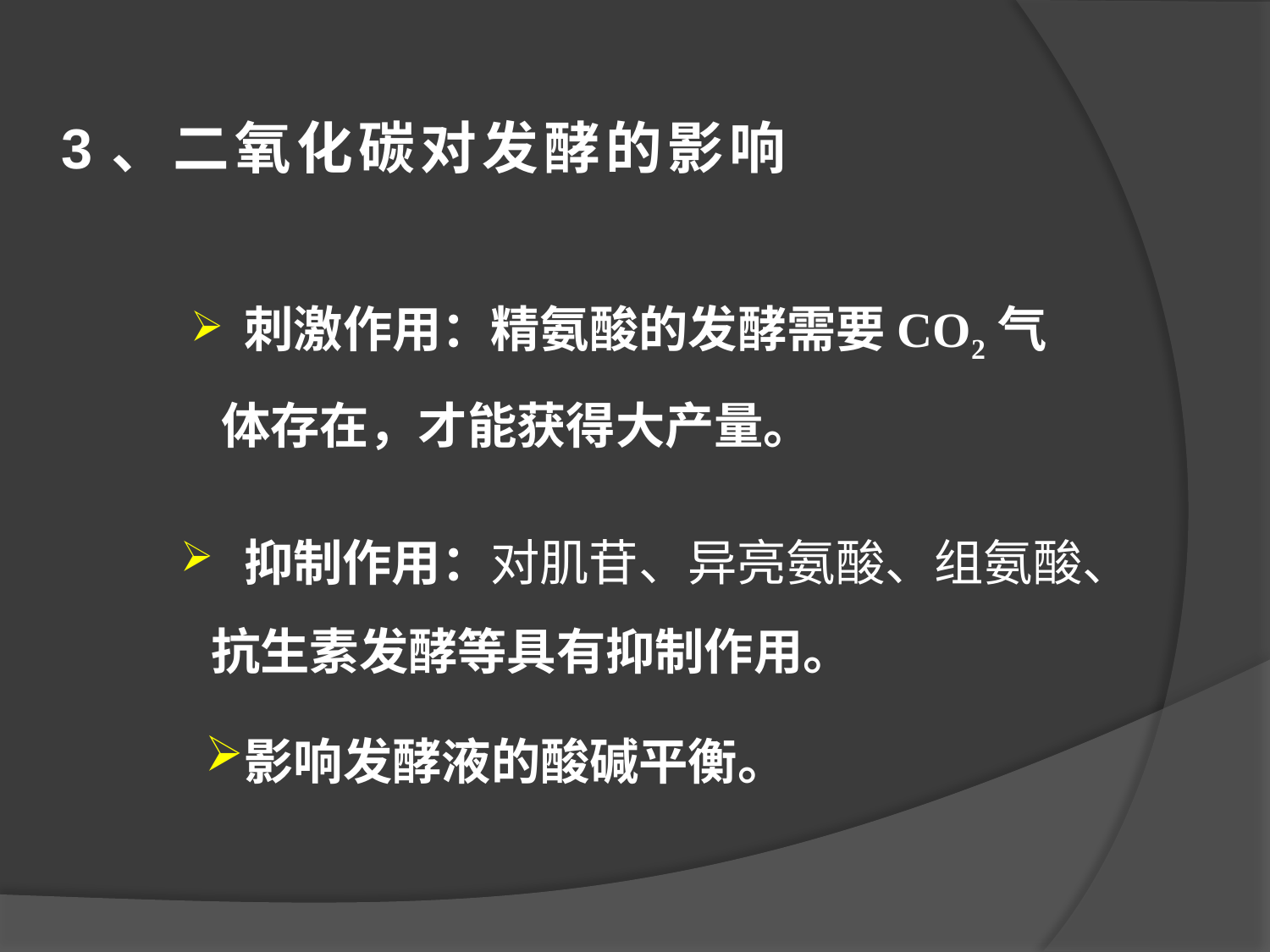

# 3、二氧化碳对发酵的影响
 刺激作用：精氨酸的发酵需要CO2气体存在，才能获得大产量。
  抑制作用：对肌苷、异亮氨酸、组氨酸、抗生素发酵等具有抑制作用。
影响发酵液的酸碱平衡。